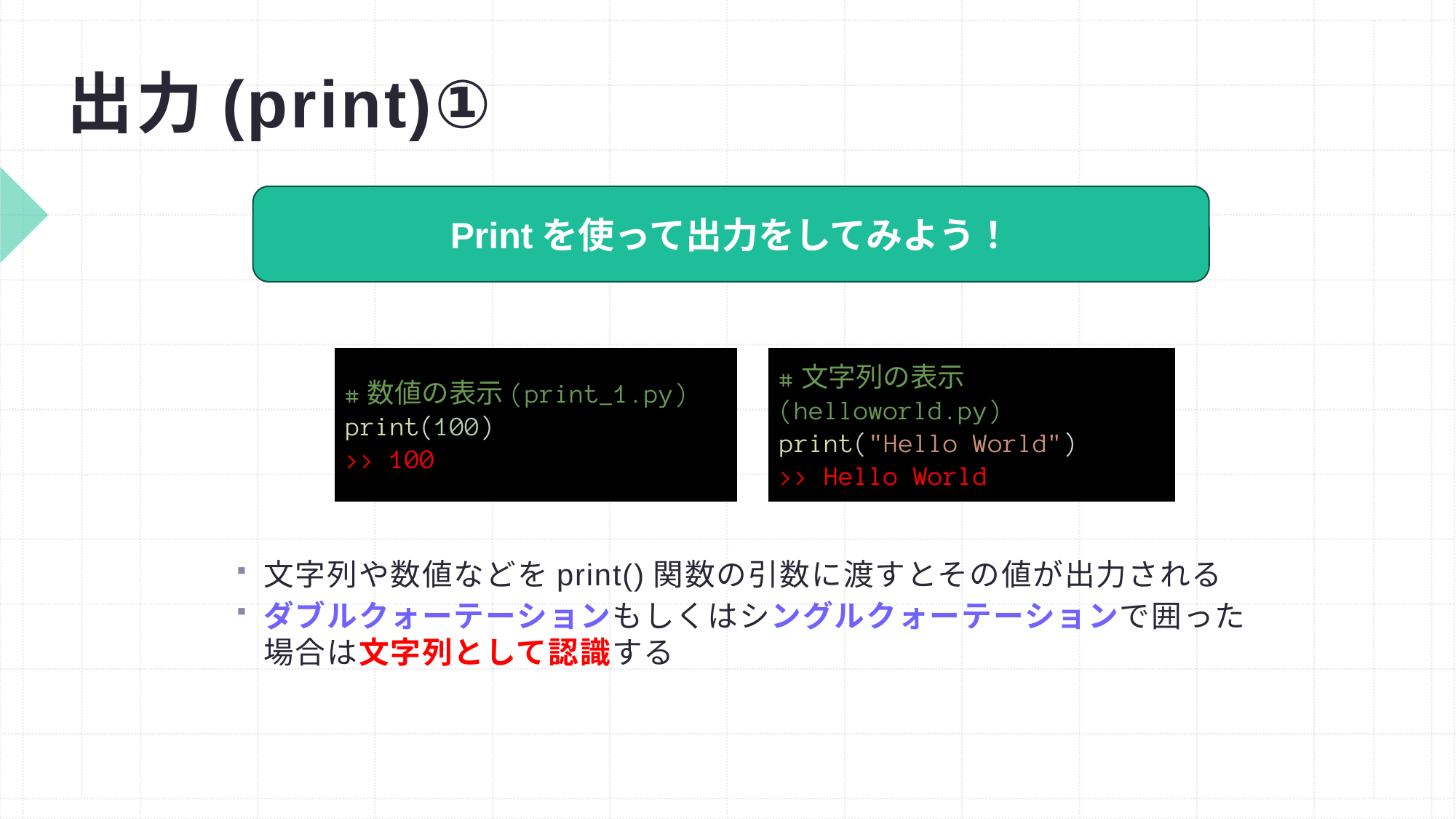

# 出力(print)①
Printを使って出力をしてみよう！
#数値の表示(print_1.py)
print(100)
>> 100
#文字列の表示(helloworld.py)
print("Hello World")
>> Hello World
文字列や数値などをprint()関数の引数に渡すとその値が出力される
ダブルクォーテーションもしくはシングルクォーテーションで囲った場合は文字列として認識する